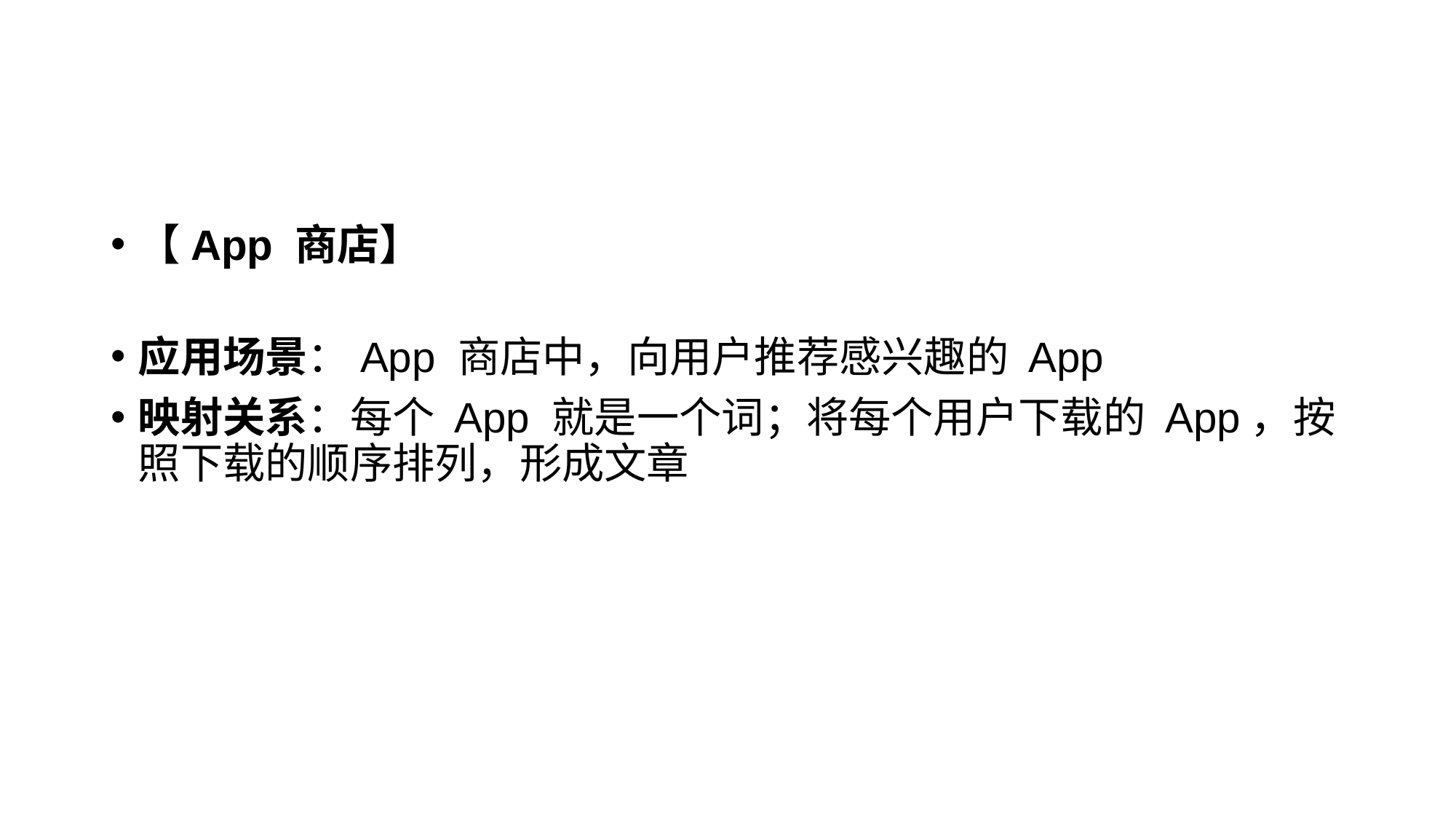

#
【App 商店】
应用场景：App 商店中，向用户推荐感兴趣的 App
映射关系：每个 App 就是一个词；将每个用户下载的 App，按照下载的顺序排列，形成文章